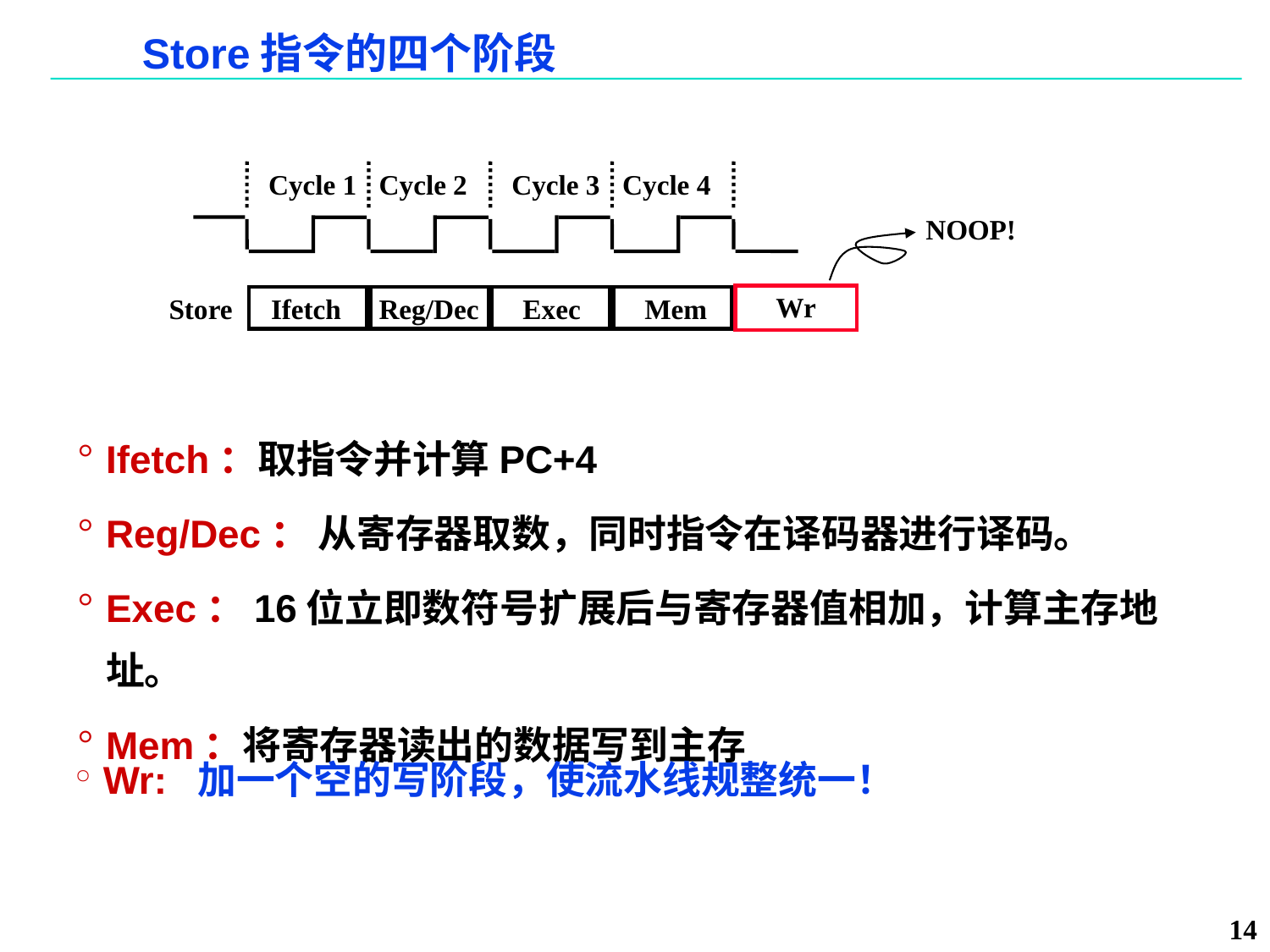

# Store指令的四个阶段

Cycle 1
Cycle 2
Cycle 3
Cycle 4
NOOP!

Wr

Store
Ifetch

Reg/Dec

Exec

Mem

Ifetch：取指令并计算PC+4
Reg/Dec： 从寄存器取数，同时指令在译码器进行译码。
Exec：16位立即数符号扩展后与寄存器值相加，计算主存地址。
Mem：将寄存器读出的数据写到主存
Wr:  加一个空的写阶段，使流水线规整统一！